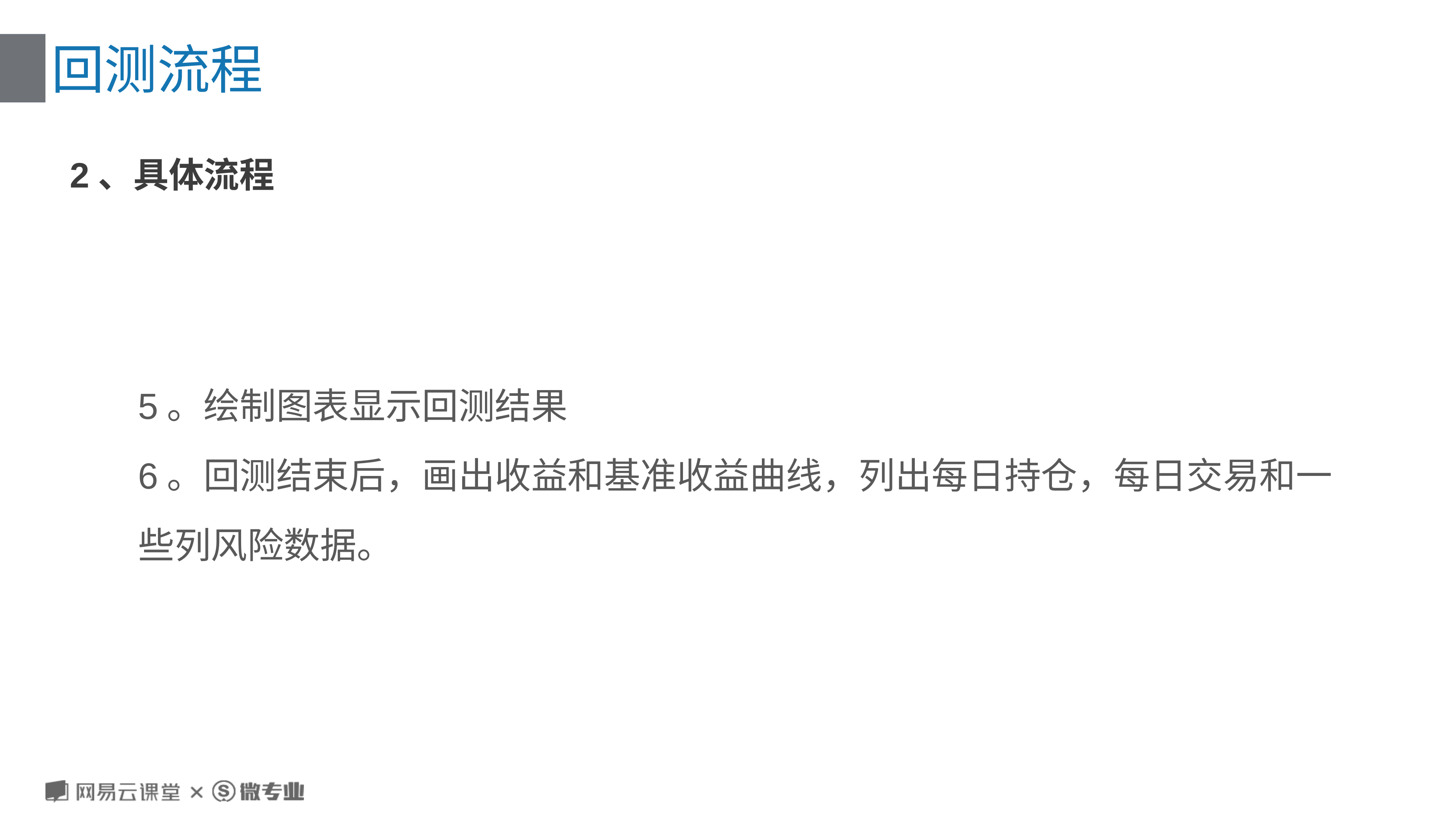

# 回测流程
2、具体流程
5。绘制图表显示回测结果
6。回测结束后，画出收益和基准收益曲线，列出每日持仓，每日交易和一些列风险数据。